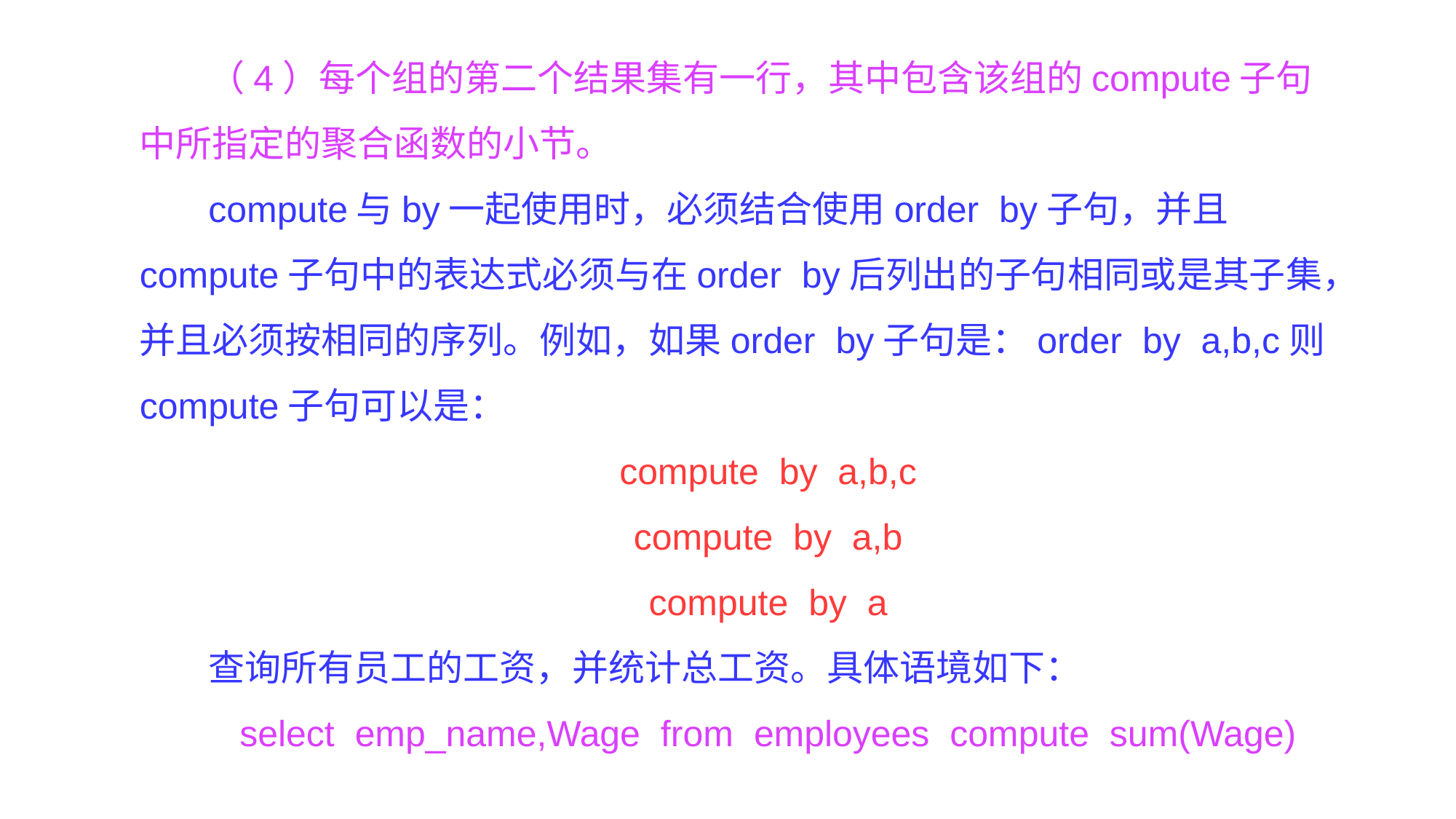

（4）每个组的第二个结果集有一行，其中包含该组的compute子句中所指定的聚合函数的小节。
compute与by一起使用时，必须结合使用order  by子句，并且compute子句中的表达式必须与在order  by后列出的子句相同或是其子集，并且必须按相同的序列。例如，如果order  by子句是：order  by  a,b,c则compute子句可以是：
compute  by  a,b,c
compute  by  a,b
compute  by  a
查询所有员工的工资，并统计总工资。具体语境如下：
select  emp_name,Wage  from  employees  compute  sum(Wage)